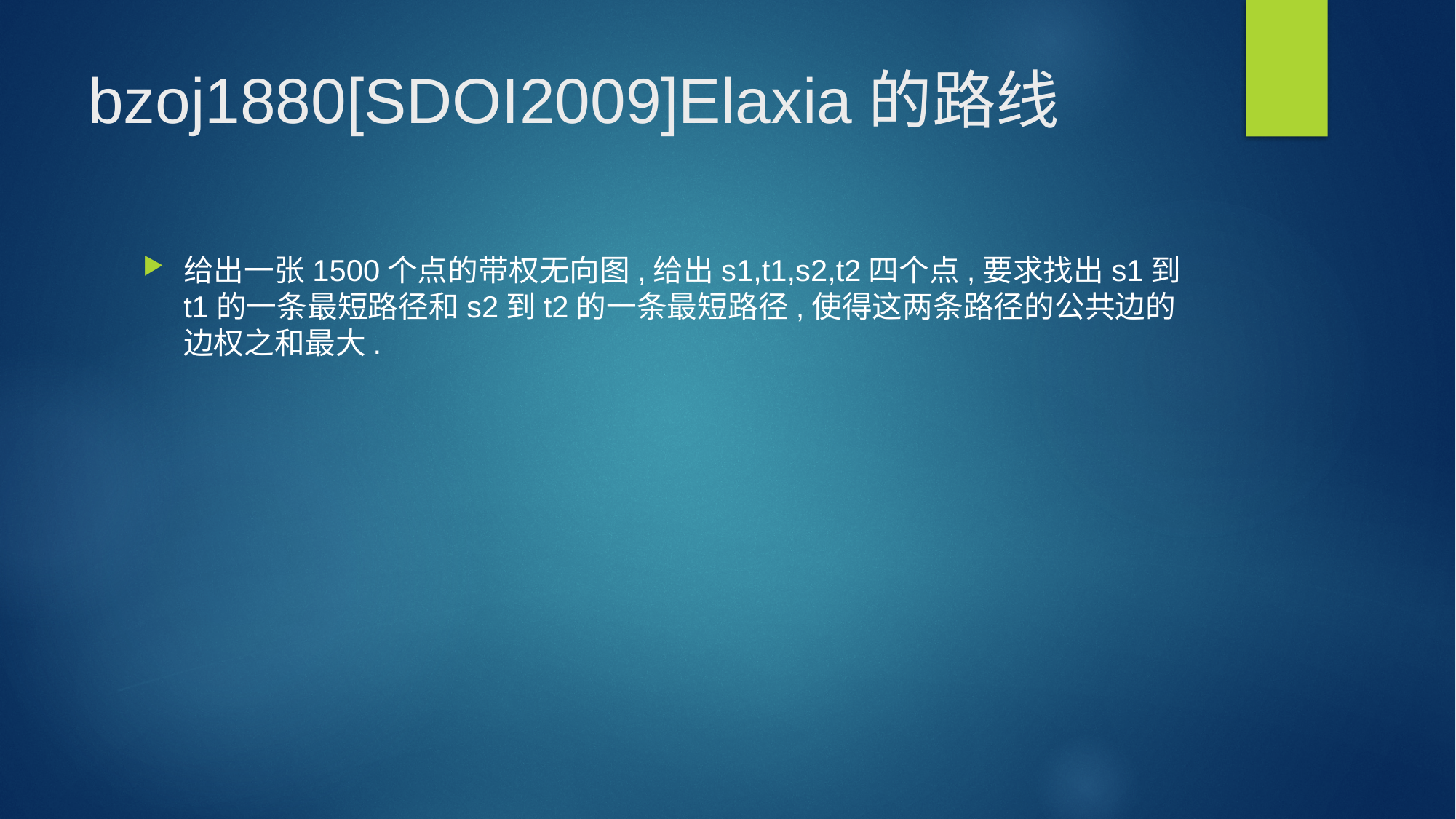

# bzoj1880[SDOI2009]Elaxia的路线
给出一张1500个点的带权无向图,给出s1,t1,s2,t2四个点,要求找出s1到t1的一条最短路径和s2到t2的一条最短路径,使得这两条路径的公共边的边权之和最大.